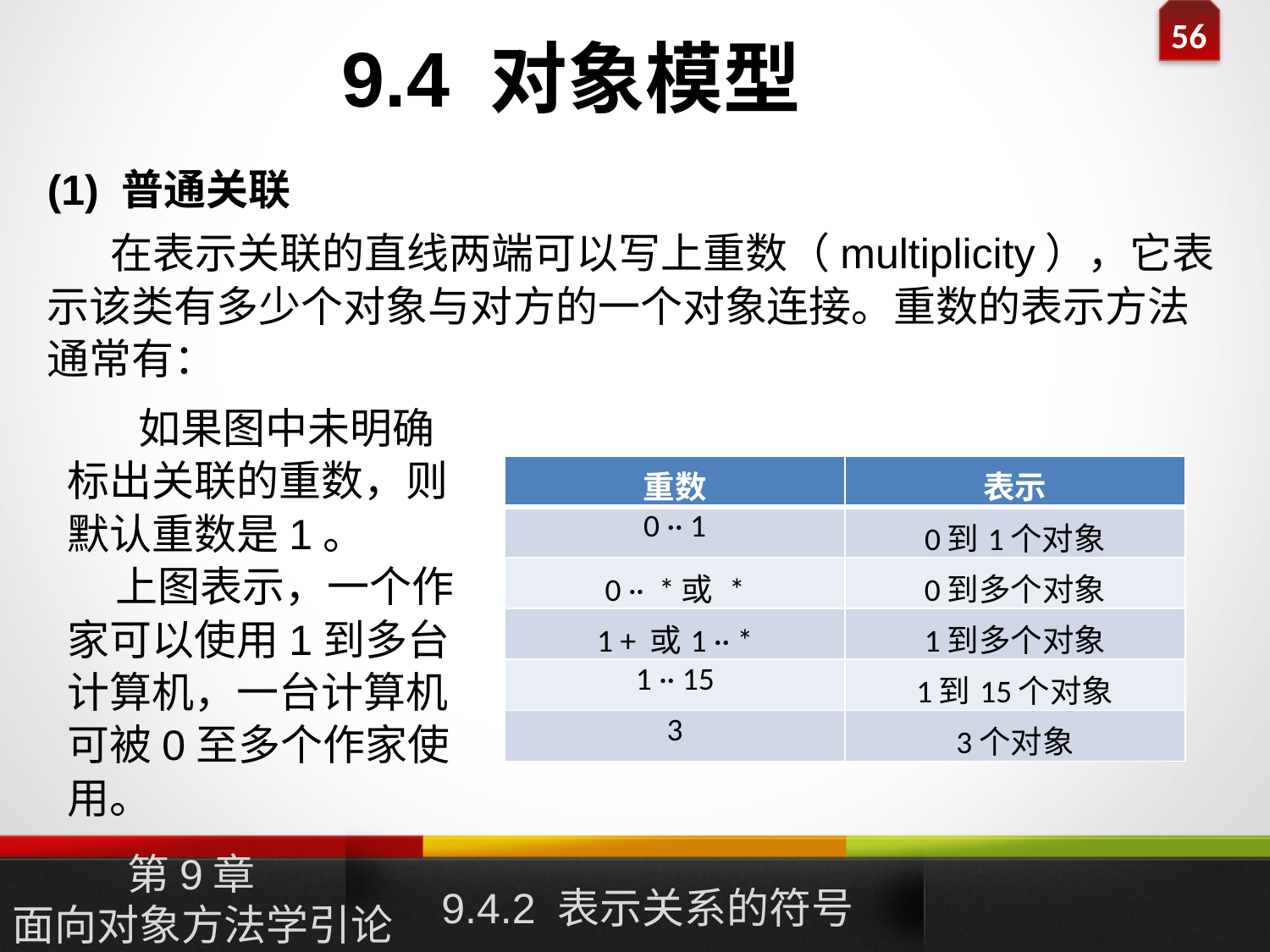

9.4 对象模型
(1) 普通关联
       在表示关联的直线两端可以写上重数（multiplicity），它表示该类有多少个对象与对方的一个对象连接。重数的表示方法通常有：
        如果图中未明确标出关联的重数，则默认重数是1。
    上图表示，一个作家可以使用1到多台计算机，一台计算机可被0至多个作家使用。
| 重数 | 表示 |
| --- | --- |
| 0 ·· 1 | 0到1个对象 |
| 0 ·· \*或 \* | 0到多个对象 |
| 1 + 或1 ·· \* | 1到多个对象 |
| 1 ·· 15 | 1到15个对象 |
| 3 | 3个对象 |
9.4.2 表示关系的符号